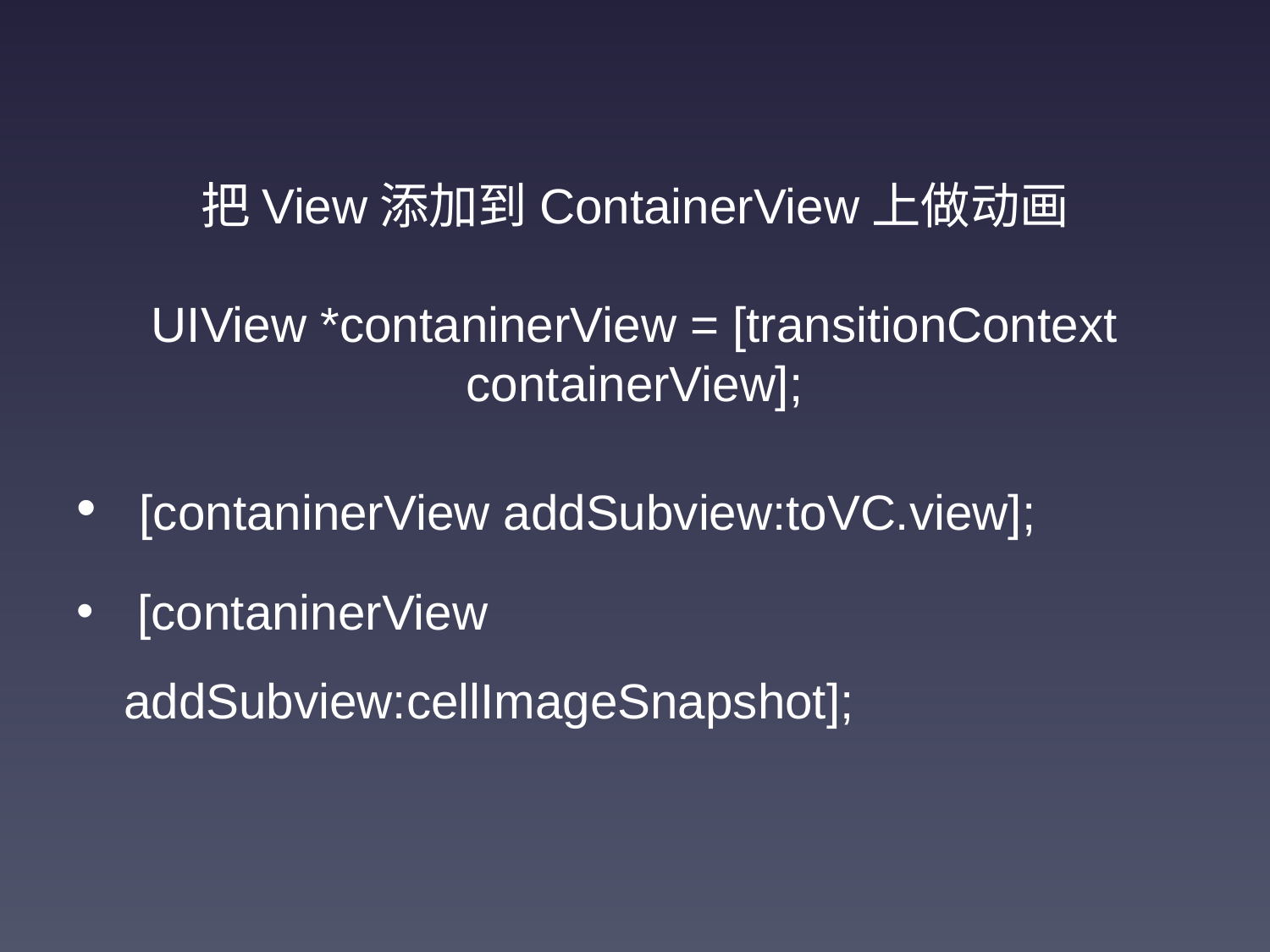

# 把View添加到ContainerView上做动画 UIView *contaninerView = [transitionContext containerView];
 [contaninerView addSubview:toVC.view];
 [contaninerView addSubview:cellImageSnapshot];